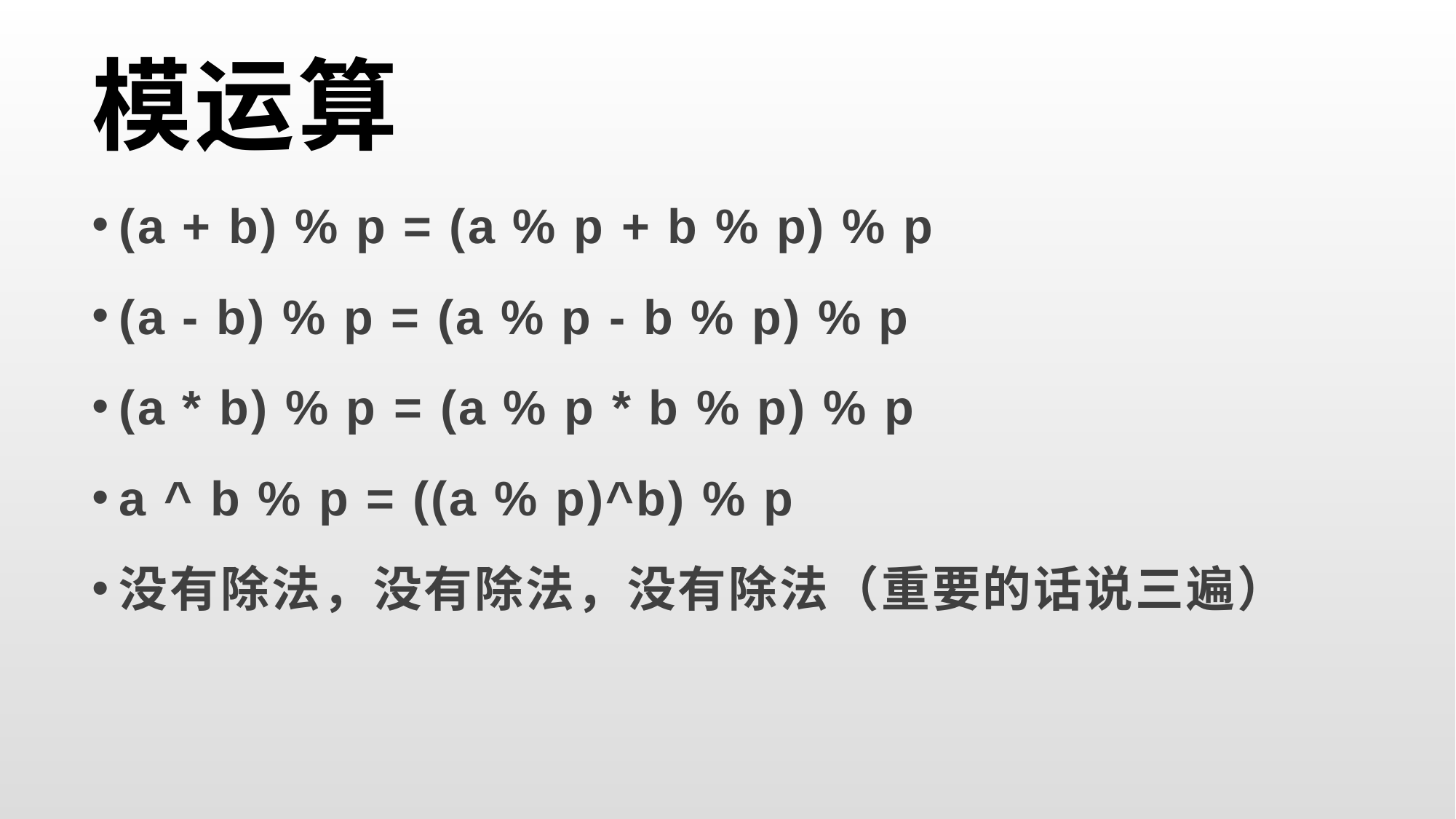

# 模运算
(a + b) % p = (a % p + b % p) % p
(a - b) % p = (a % p - b % p) % p
(a * b) % p = (a % p * b % p) % p
a ^ b % p = ((a % p)^b) % p
没有除法，没有除法，没有除法（重要的话说三遍）